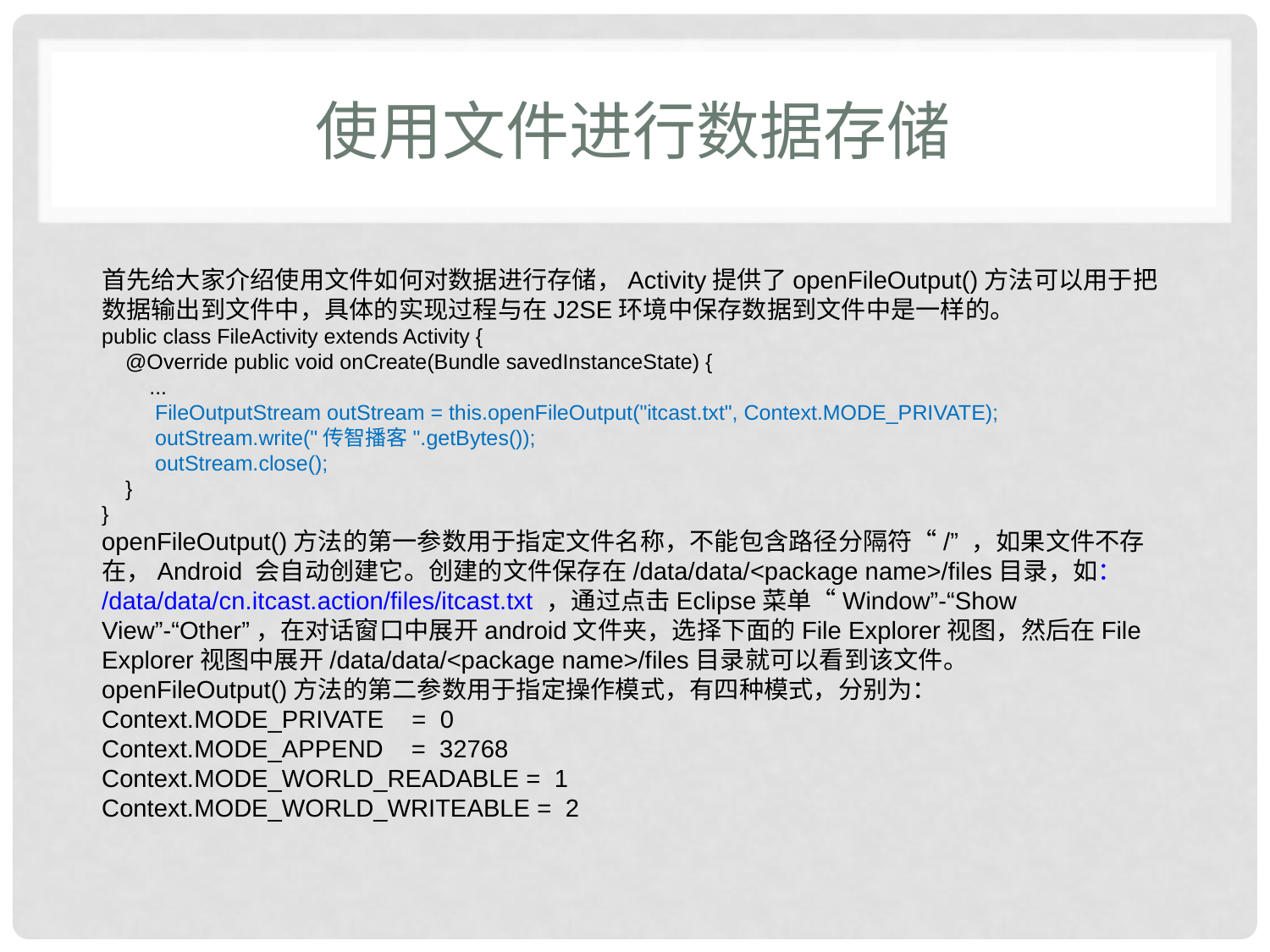

# 使用文件进行数据存储
首先给大家介绍使用文件如何对数据进行存储，Activity提供了openFileOutput()方法可以用于把数据输出到文件中，具体的实现过程与在J2SE环境中保存数据到文件中是一样的。
public class FileActivity extends Activity {
    @Override public void onCreate(Bundle savedInstanceState) {
        ...
         FileOutputStream outStream = this.openFileOutput("itcast.txt", Context.MODE_PRIVATE);
         outStream.write("传智播客".getBytes());
         outStream.close();
    }
}
openFileOutput()方法的第一参数用于指定文件名称，不能包含路径分隔符“/” ，如果文件不存在，Android 会自动创建它。创建的文件保存在/data/data/<package name>/files目录，如： /data/data/cn.itcast.action/files/itcast.txt ，通过点击Eclipse菜单“Window”-“Show View”-“Other”，在对话窗口中展开android文件夹，选择下面的File Explorer视图，然后在File Explorer视图中展开/data/data/<package name>/files目录就可以看到该文件。
openFileOutput()方法的第二参数用于指定操作模式，有四种模式，分别为： Context.MODE_PRIVATE    =  0
Context.MODE_APPEND    =  32768
Context.MODE_WORLD_READABLE =  1
Context.MODE_WORLD_WRITEABLE =  2